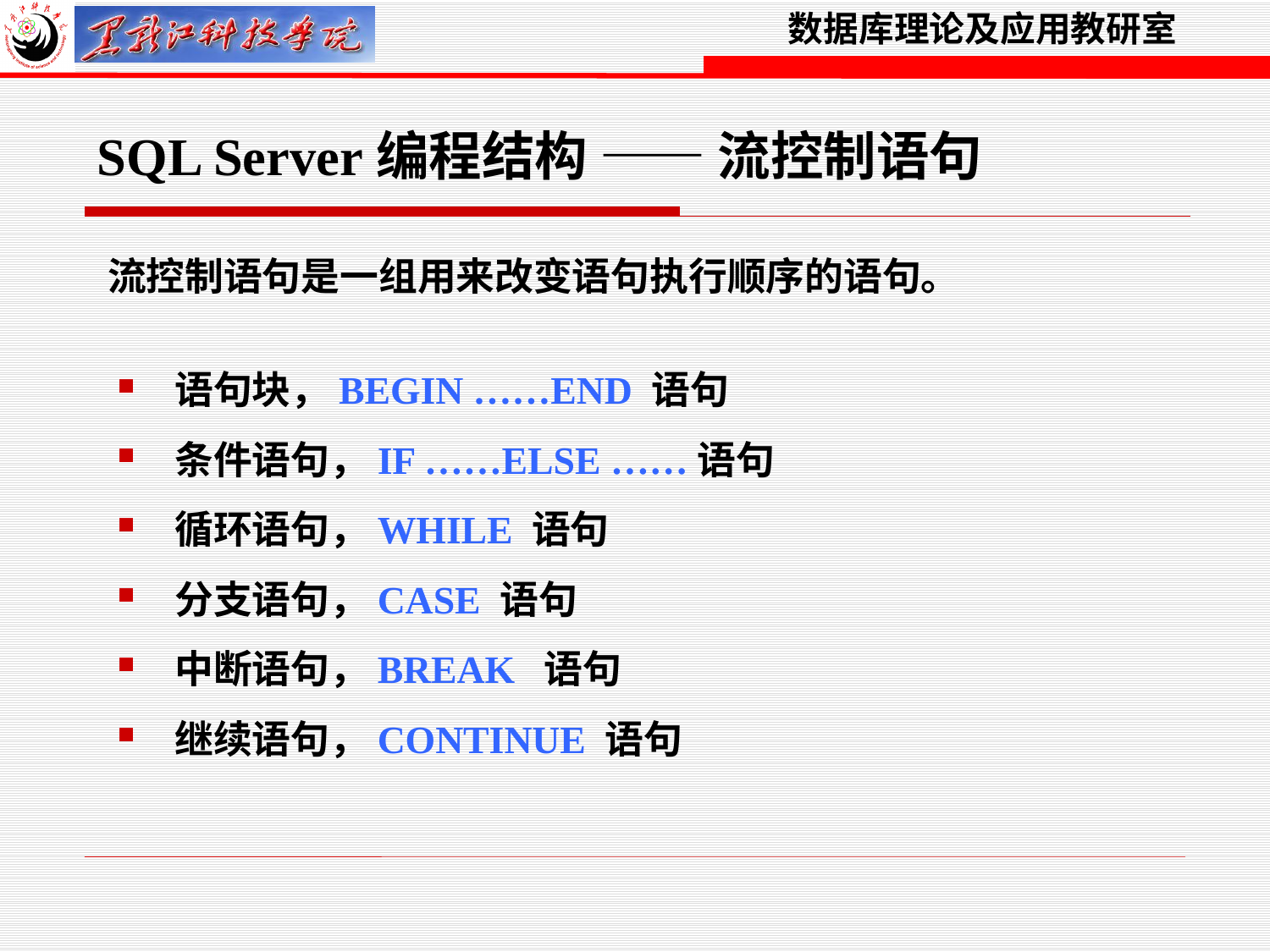

SQL Server编程结构 —— 流控制语句
流控制语句是一组用来改变语句执行顺序的语句。
  语句块，BEGIN ……END 语句
  条件语句，IF ……ELSE ……语句
  循环语句，WHILE 语句
  分支语句，CASE 语句
  中断语句，BREAK  语句
  继续语句，CONTINUE 语句